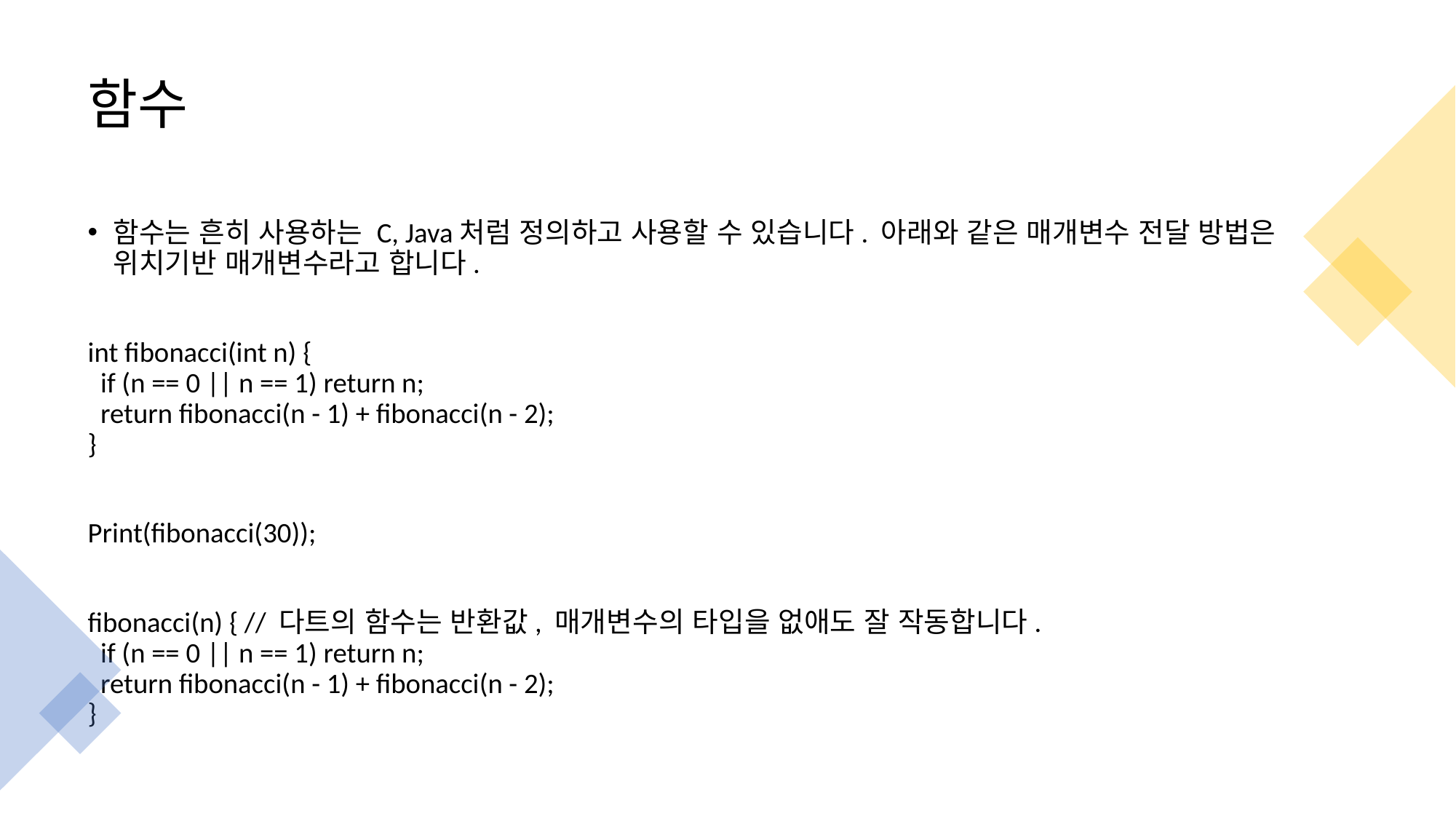

# 함수

함수는 흔히 사용하는 C, Java처럼 정의하고 사용할 수 있습니다. 아래와 같은 매개변수 전달 방법은 위치기반 매개변수라고 합니다.

int fibonacci(int n) {
  if (n == 0 || n == 1) return n;
  return fibonacci(n - 1) + fibonacci(n - 2);
}

Print(fibonacci(30));

fibonacci(n) { // 다트의 함수는 반환값, 매개변수의 타입을 없애도 잘 작동합니다.
  if (n == 0 || n == 1) return n;
  return fibonacci(n - 1) + fibonacci(n - 2);
}